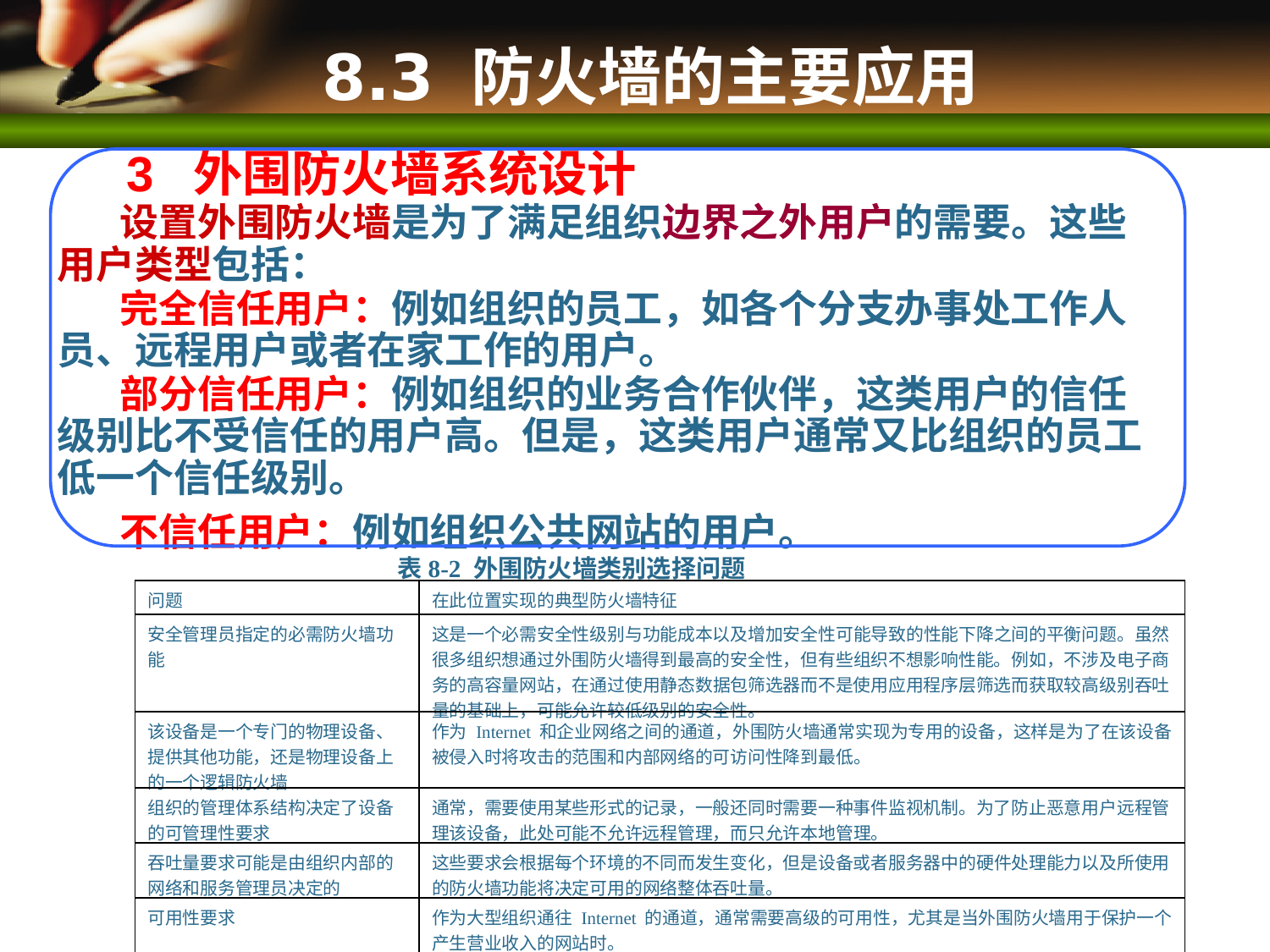

8.3 防火墙的主要应用
     3  外围防火墙系统设计
      设置外围防火墙是为了满足组织边界之外用户的需要。这些用户类型包括：
      完全信任用户：例如组织的员工，如各个分支办事处工作人员、远程用户或者在家工作的用户。
      部分信任用户：例如组织的业务合作伙伴，这类用户的信任级别比不受信任的用户高。但是，这类用户通常又比组织的员工低一个信任级别。
      不信任用户：例如组织公共网站的用户。

表8-2 外围防火墙类别选择问题
| 问题 | 在此位置实现的典型防火墙特征 |
| --- | --- |
| 安全管理员指定的必需防火墙功能 | 这是一个必需安全性级别与功能成本以及增加安全性可能导致的性能下降之间的平衡问题。虽然很多组织想通过外围防火墙得到最高的安全性，但有些组织不想影响性能。例如，不涉及电子商务的高容量网站，在通过使用静态数据包筛选器而不是使用应用程序层筛选而获取较高级别吞吐量的基础上，可能允许较低级别的安全性。 |
| 该设备是一个专门的物理设备、提供其他功能，还是物理设备上的一个逻辑防火墙 | 作为 Internet 和企业网络之间的通道，外围防火墙通常实现为专用的设备，这样是为了在该设备被侵入时将攻击的范围和内部网络的可访问性降到最低。 |
| 组织的管理体系结构决定了设备的可管理性要求 | 通常，需要使用某些形式的记录，一般还同时需要一种事件监视机制。为了防止恶意用户远程管理该设备，此处可能不允许远程管理，而只允许本地管理。 |
| 吞吐量要求可能是由组织内部的网络和服务管理员决定的 | 这些要求会根据每个环境的不同而发生变化，但是设备或者服务器中的硬件处理能力以及所使用的防火墙功能将决定可用的网络整体吞吐量。 |
| 可用性要求 | 作为大型组织通往 Internet 的通道，通常需要高级的可用性，尤其是当外围防火墙用于保护一个产生营业收入的网站时。 |